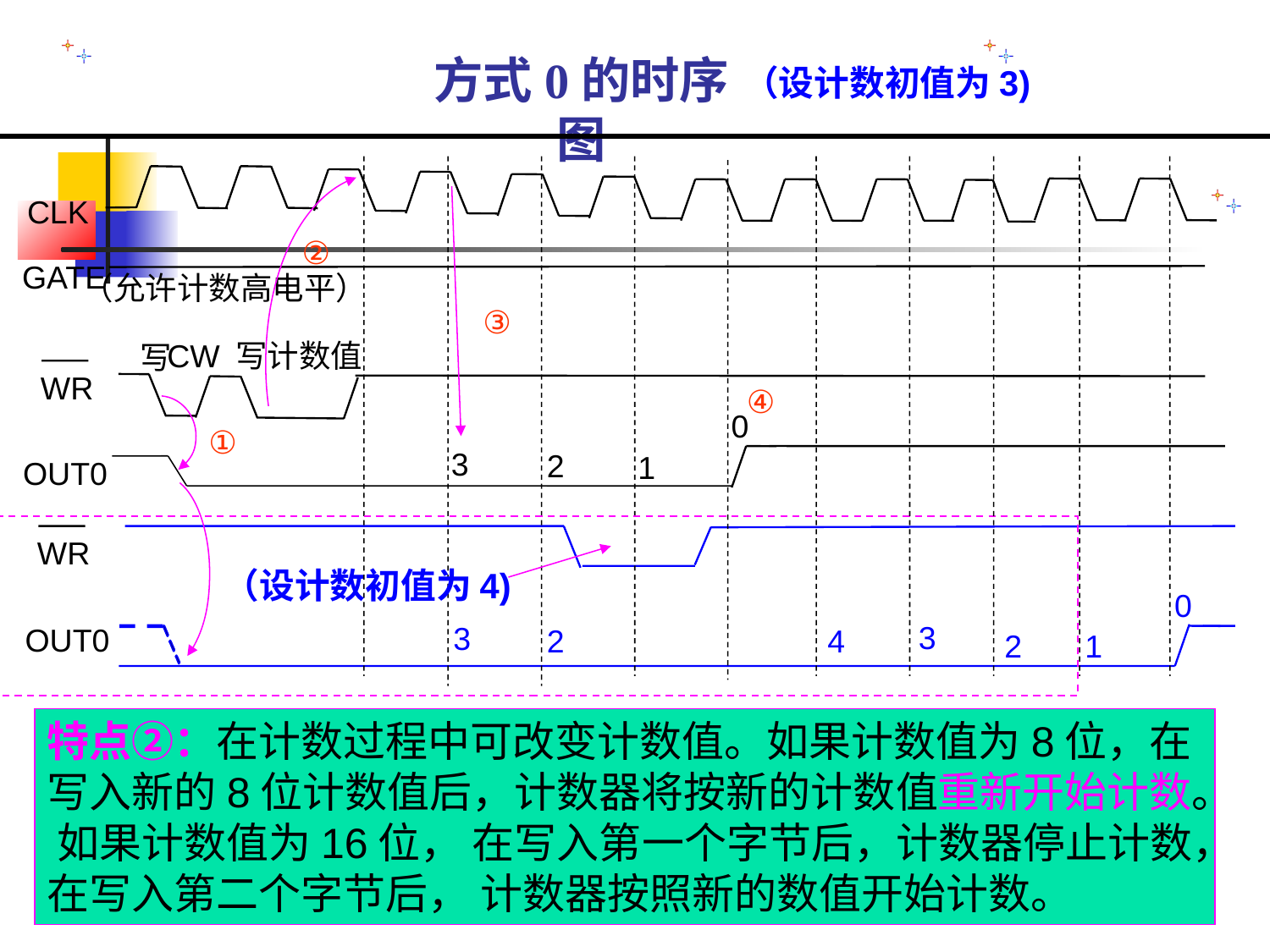

方式0的时序图
（设计数初值为3)

CLK

②

GATE

（允许计数高电平）
③

CW
写计数值
写

WR

④

0
①

3

2

1
OUT0

WR

（设计数初值为4)

0

3
3
OUT0
2
4

2
1

特点②：在计数过程中可改变计数值。如果计数值为8位，在写入新的8位计数值后，计数器将按新的计数值重新开始计数。 如果计数值为16位， 在写入第一个字节后，计数器停止计数，在写入第二个字节后， 计数器按照新的数值开始计数。